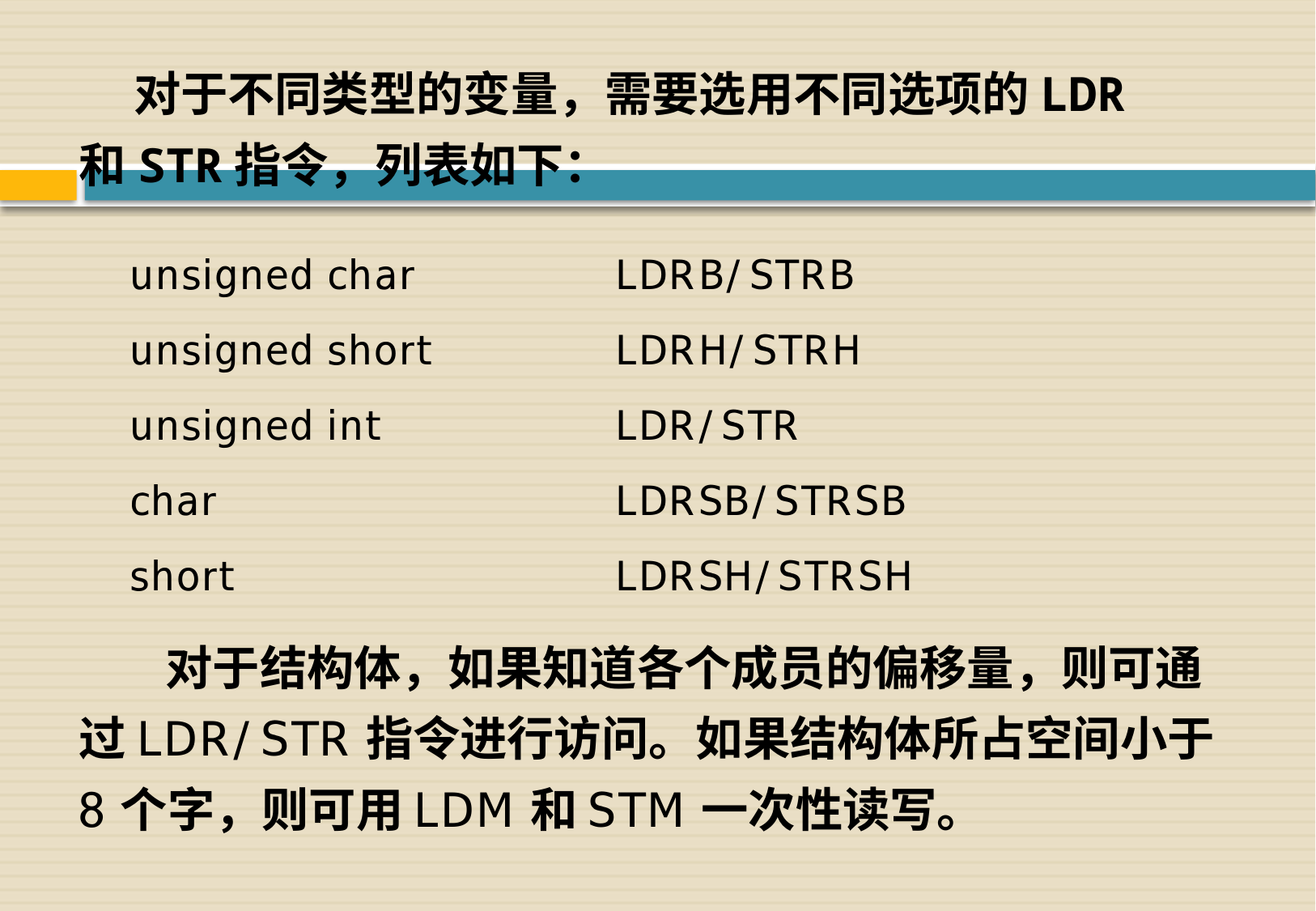

对于不同类型的变量，需要选用不同选项的LDR和STR指令，列表如下：
unsigned char		LDRB/STRB
unsigned short		LDRH/STRH
unsigned int		LDR/STR
char				LDRSB/STRSB
short				LDRSH/STRSH
       对于结构体，如果知道各个成员的偏移量，则可通过LDR/STR指令进行访问。如果结构体所占空间小于8个字，则可用LDM和STM一次性读写。